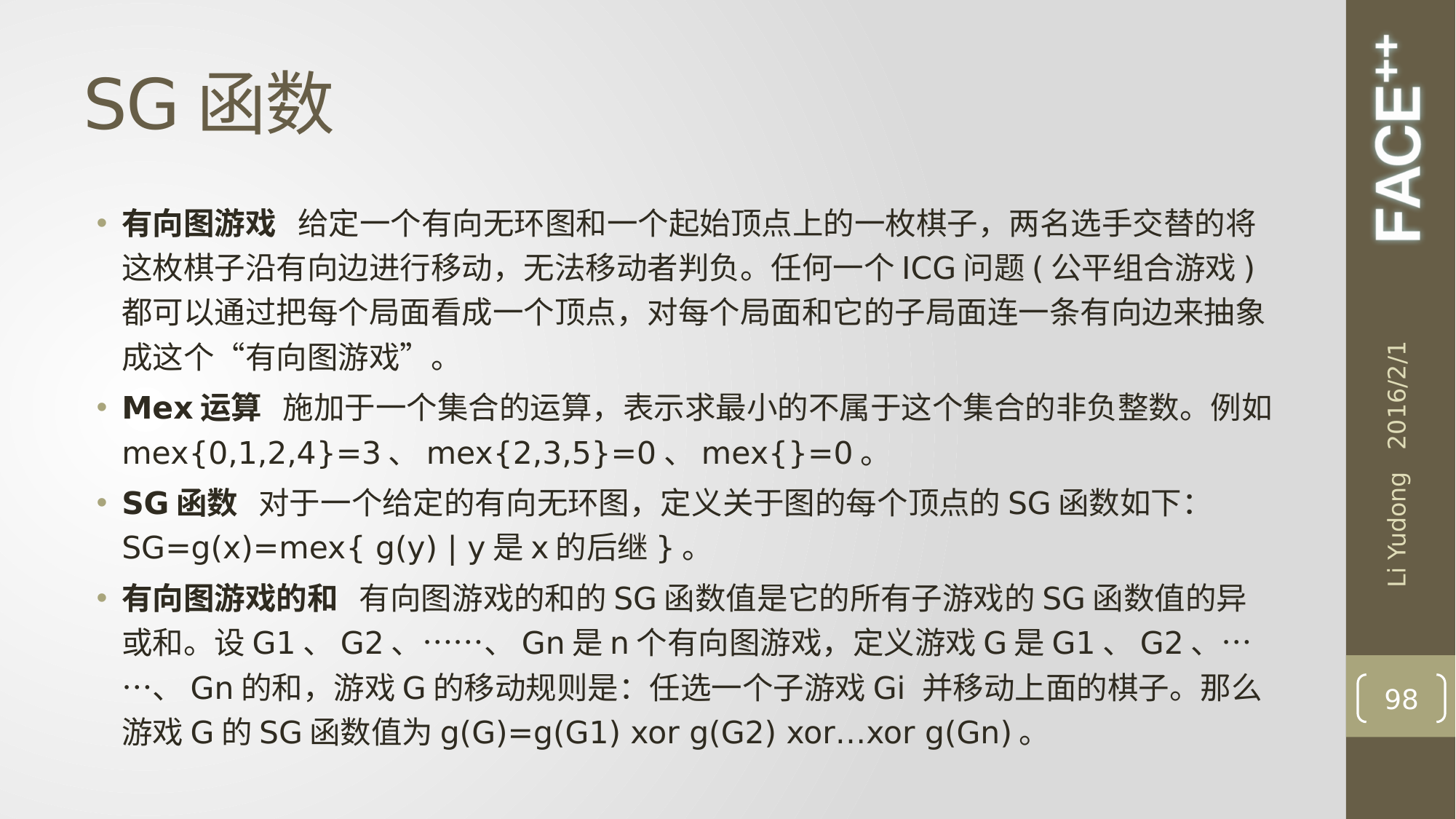

# SG函数
有向图游戏   给定一个有向无环图和一个起始顶点上的一枚棋子，两名选手交替的将这枚棋子沿有向边进行移动，无法移动者判负。任何一个ICG问题(公平组合游戏)都可以通过把每个局面看成一个顶点，对每个局面和它的子局面连一条有向边来抽象成这个“有向图游戏”。
Mex运算   施加于一个集合的运算，表示求最小的不属于这个集合的非负整数。例如mex{0,1,2,4}=3、mex{2,3,5}=0、mex{}=0。
SG函数   对于一个给定的有向无环图，定义关于图的每个顶点的SG函数如下：SG=g(x)=mex{ g(y) | y是x的后继}。
有向图游戏的和   有向图游戏的和的SG函数值是它的所有子游戏的SG函数值的异或和。设G1、G2、……、Gn是n个有向图游戏，定义游戏G是G1、G2、……、Gn的和，游戏G的移动规则是：任选一个子游戏Gi 并移动上面的棋子。那么游戏G的SG函数值为g(G)=g(G1) xor g(G2) xor…xor g(Gn)。
2016/2/1
Li Yudong
98